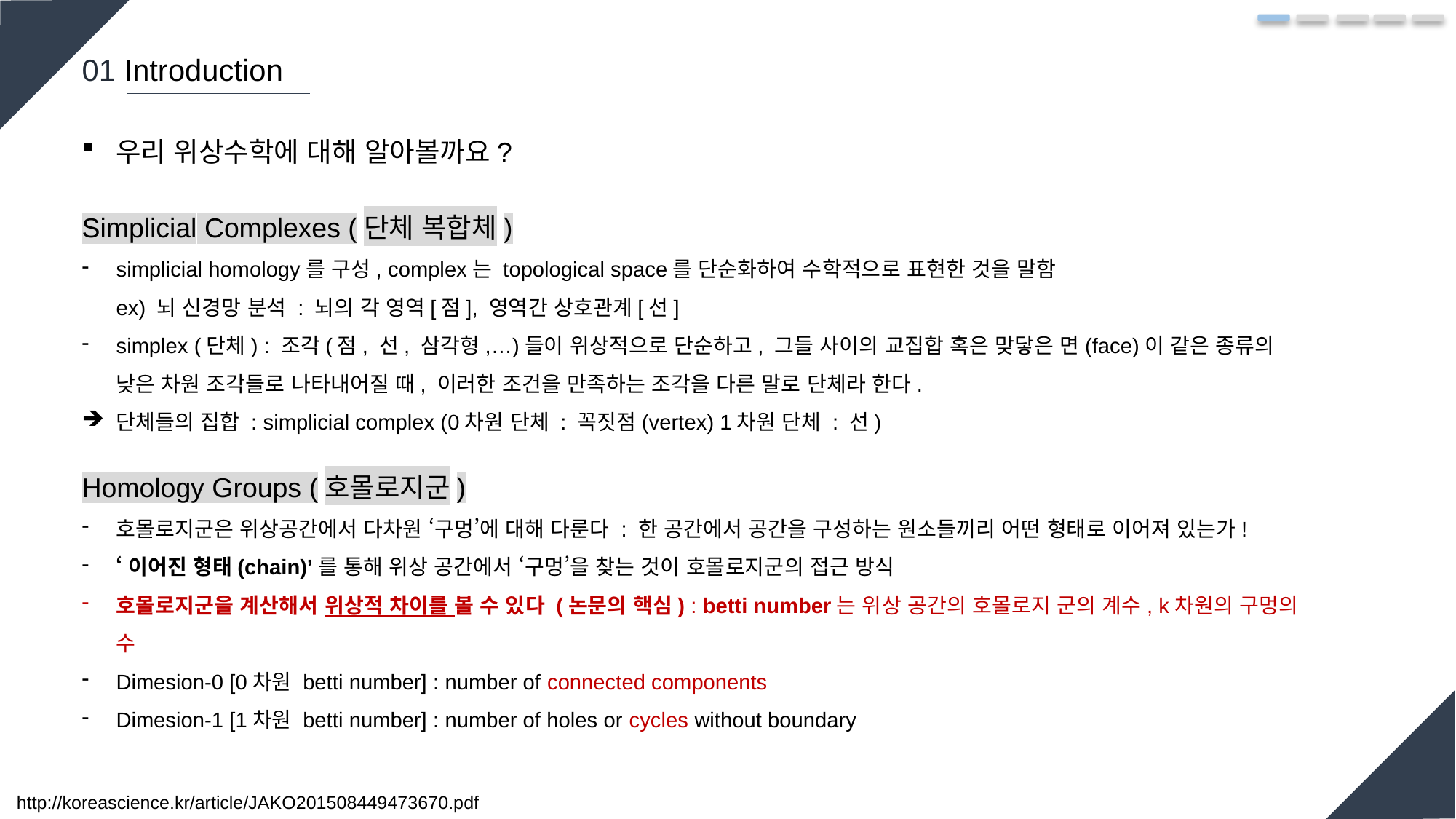

01 Introduction
우리 위상수학에 대해 알아볼까요?
Simplicial Complexes (단체 복합체)
simplicial homology를 구성, complex는 topological space를 단순화하여 수학적으로 표현한 것을 말함
ex) 뇌 신경망 분석 : 뇌의 각 영역[점], 영역간 상호관계[선]
simplex (단체) : 조각(점, 선, 삼각형,…)들이 위상적으로 단순하고, 그들 사이의 교집합 혹은 맞닿은 면(face)이 같은 종류의 낮은 차원 조각들로 나타내어질 때, 이러한 조건을 만족하는 조각을 다른 말로 단체라 한다.
단체들의 집합 : simplicial complex (0차원 단체 : 꼭짓점(vertex) 1차원 단체 : 선)
Homology Groups (호몰로지군)
호몰로지군은 위상공간에서 다차원 ‘구멍’에 대해 다룬다 : 한 공간에서 공간을 구성하는 원소들끼리 어떤 형태로 이어져 있는가!
‘이어진 형태(chain)’를 통해 위상 공간에서 ‘구멍’을 찾는 것이 호몰로지군의 접근 방식
호몰로지군을 계산해서 위상적 차이를 볼 수 있다 (논문의 핵심) : betti number는 위상 공간의 호몰로지 군의 계수, k차원의 구멍의 수
Dimesion-0 [0차원 betti number] : number of connected components
Dimesion-1 [1차원 betti number] : number of holes or cycles without boundary

http://koreascience.kr/article/JAKO201508449473670.pdf